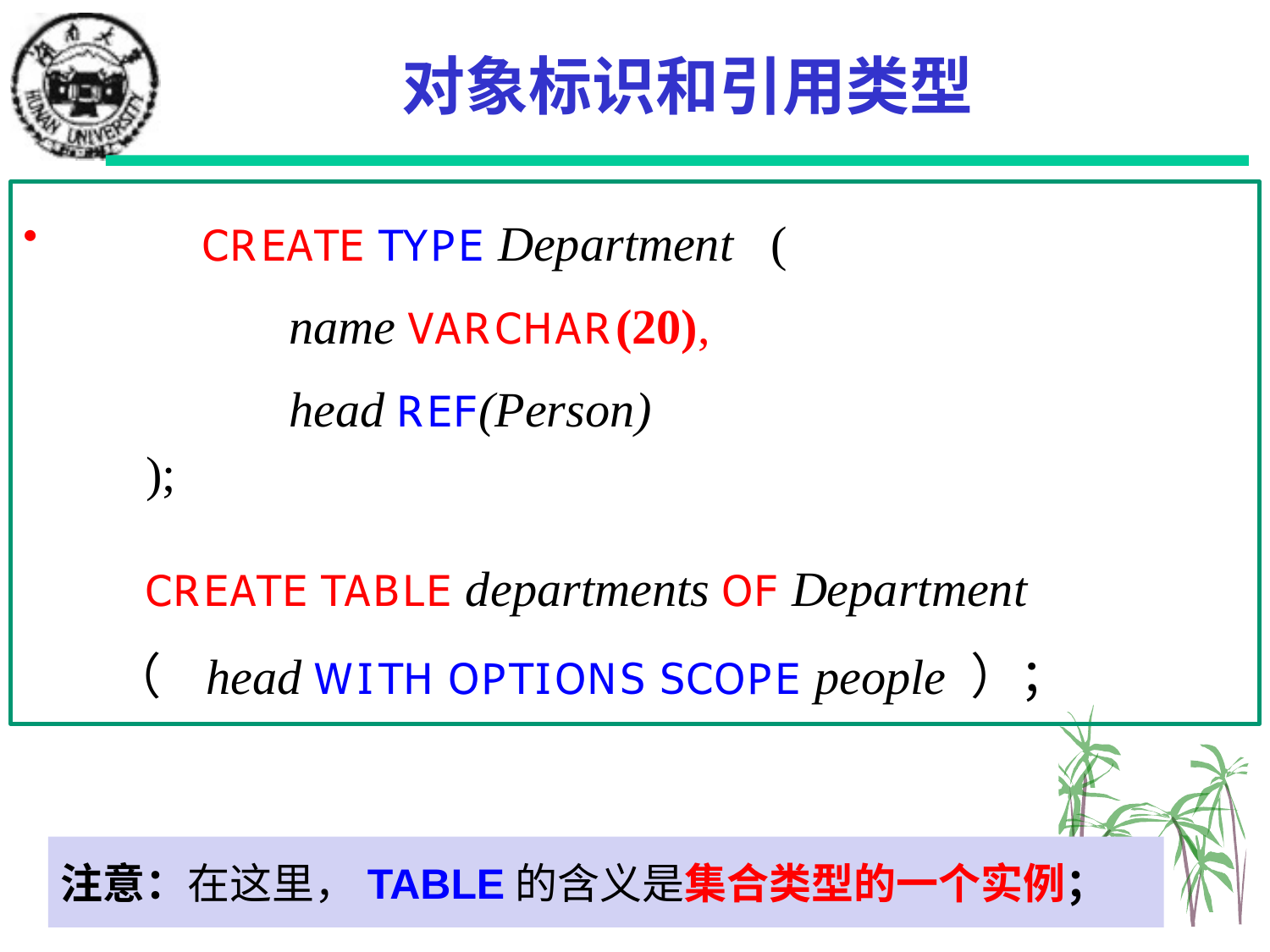

# 对象标识和引用类型
	CREATE TYPE Department   (
	       name VARCHAR(20),
	       head REF(Person)
          );

          CREATE TABLE departments OF Department
       （   head WITH OPTIONS SCOPE people ）；

注意：在这里，TABLE的含义是集合类型的一个实例；